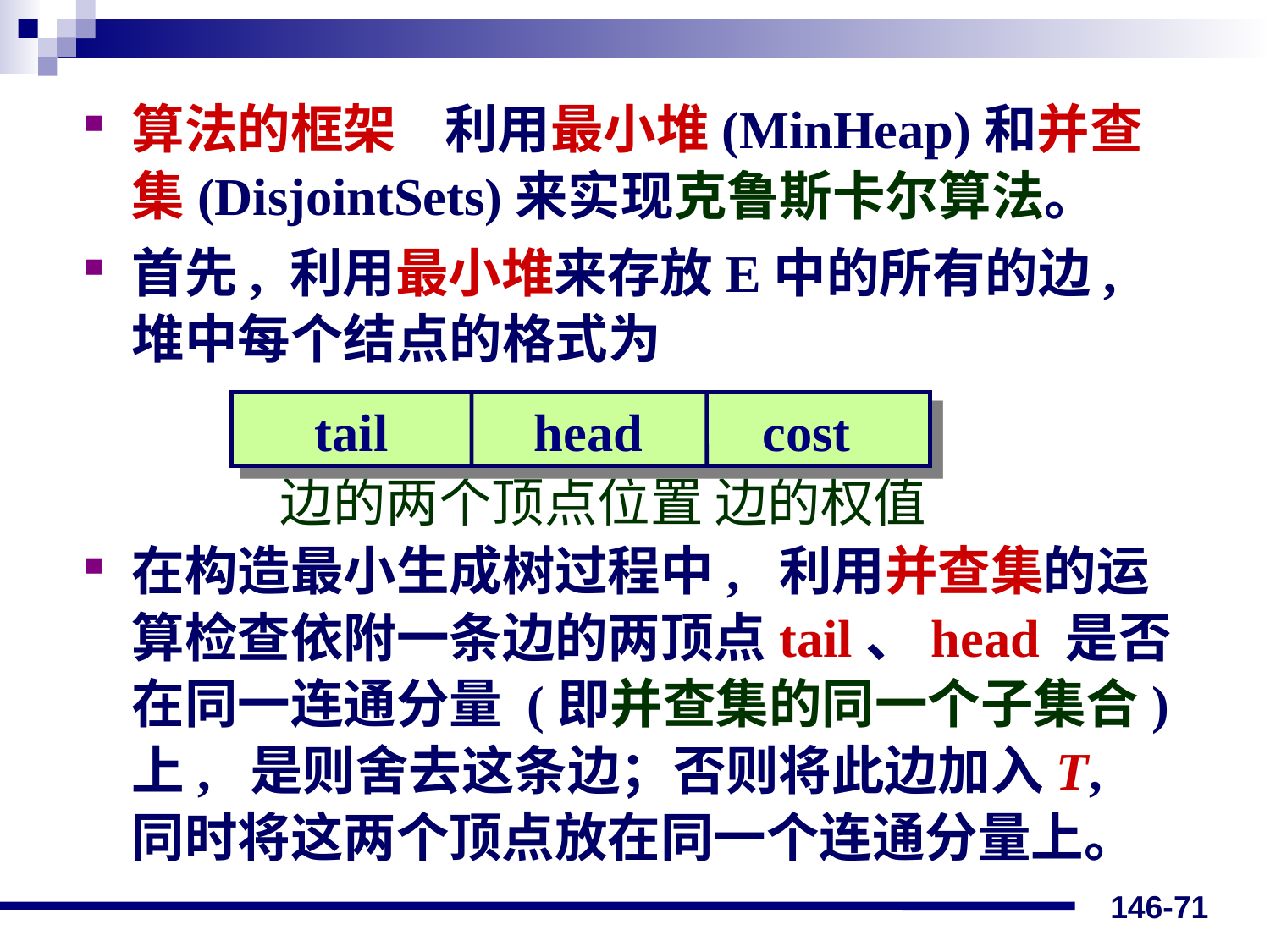

算法的框架    利用最小堆(MinHeap)和并查集(DisjointSets)来实现克鲁斯卡尔算法。
首先, 利用最小堆来存放E中的所有的边, 堆中每个结点的格式为

在构造最小生成树过程中,  利用并查集的运算检查依附一条边的两顶点tail、head 是否在同一连通分量 (即并查集的同一个子集合) 上,  是则舍去这条边；否则将此边加入T,  同时将这两个顶点放在同一个连通分量上。

     tail           head         cost
边的两个顶点位置 边的权值
146-71